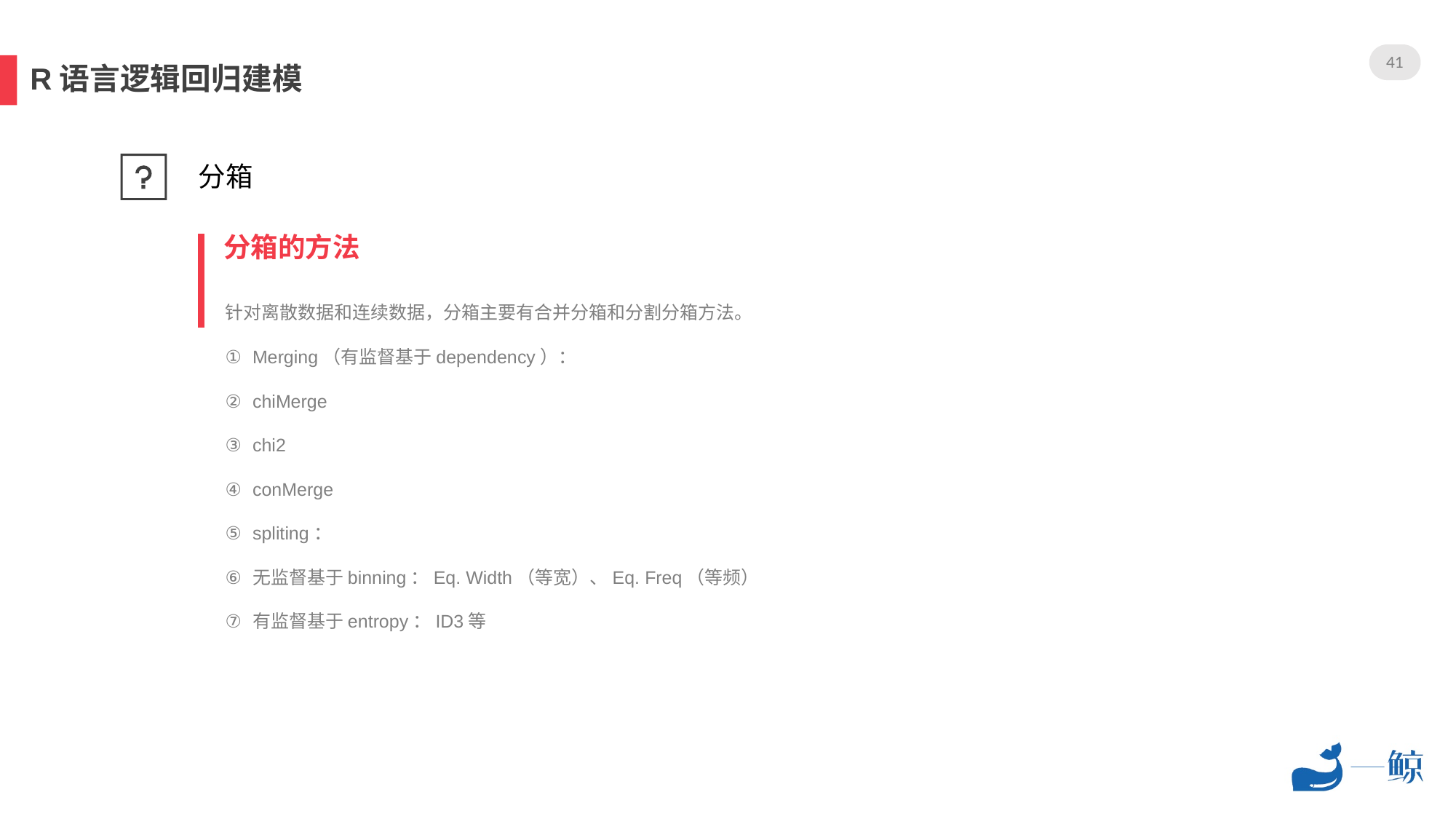

41
R语言逻辑回归建模

分箱
分箱的方法
针对离散数据和连续数据，分箱主要有合并分箱和分割分箱方法。
Merging（有监督基于dependency）：
chiMerge
chi2
conMerge
spliting：
无监督基于binning：Eq. Width（等宽）、Eq. Freq（等频）
有监督基于entropy：ID3等